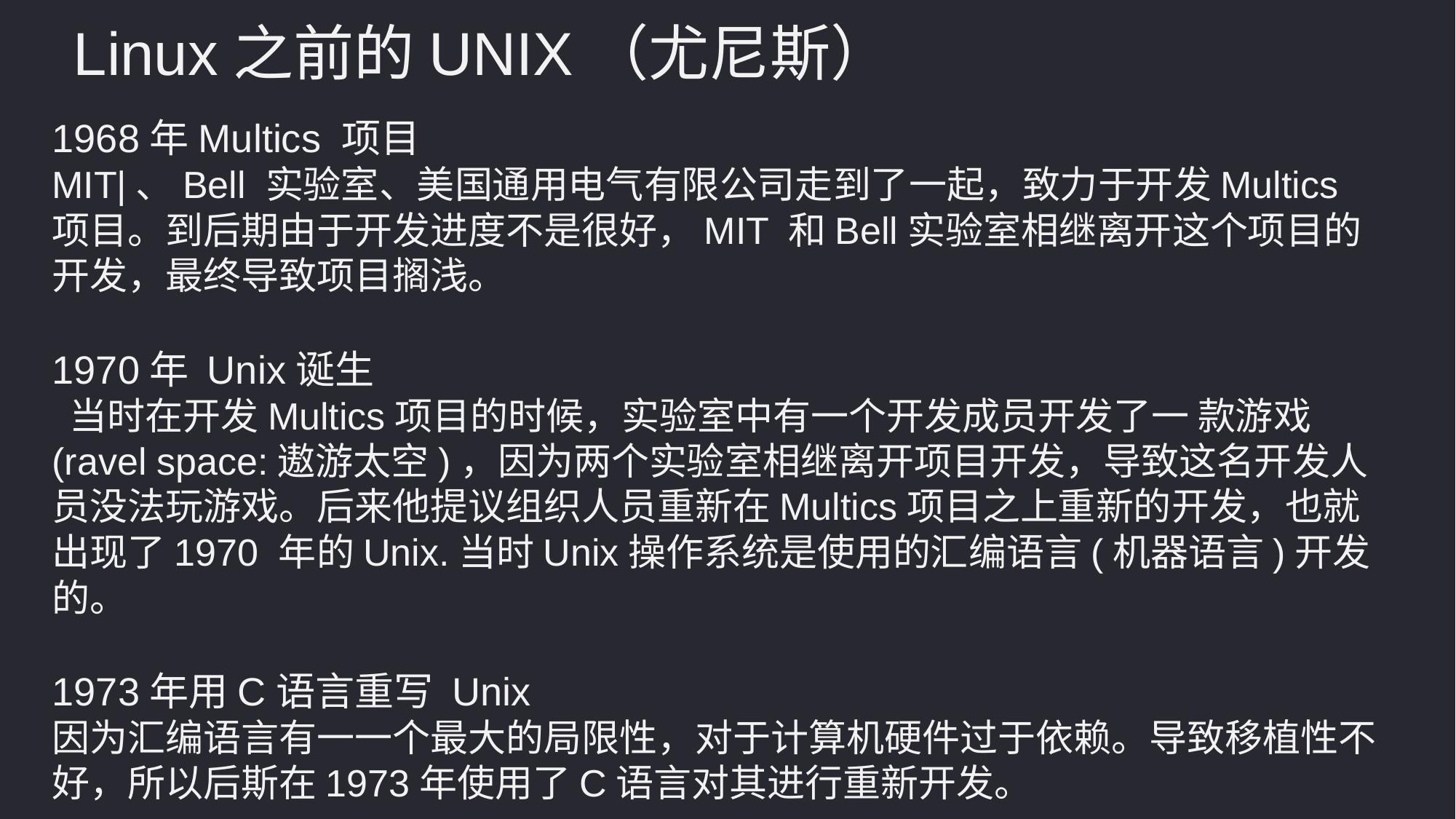

Linux之前的UNIX（尤尼斯）
1968年Multics 项目
MIT|、Bell 实验室、美国通用电气有限公司走到了一起，致力于开发Multics项目。到后期由于开发进度不是很好，MIT 和Bell实验室相继离开这个项目的开发，最终导致项目搁浅。

1970年 Unix诞生
 当时在开发Multics项目的时候，实验室中有一个开发成员开发了一 款游戏 (ravel space:遨游太空)，因为两个实验室相继离开项目开发，导致这名开发人员没法玩游戏。后来他提议组织人员重新在Multics项目之上重新的开发，也就出现了1970 年的Unix.当时Unix操作系统是使用的汇编语言(机器语言)开发的。

1973年用C语言重写 Unix
因为汇编语言有一一个最大的局限性，对于计算机硬件过于依赖。导致移植性不好，所以后斯在1973年使用了C语言对其进行重新开发。